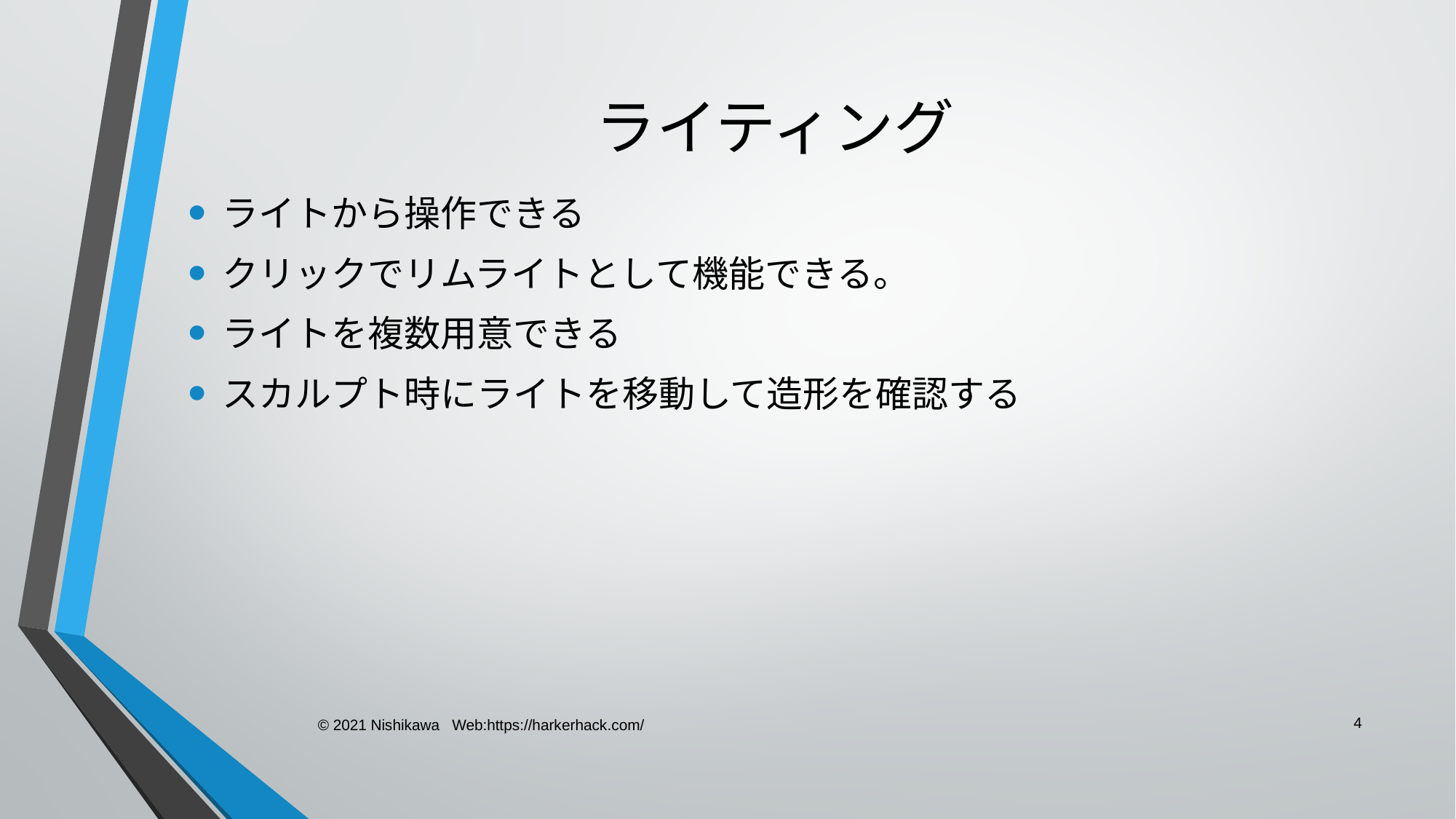

# ライティング
ライトから操作できる
クリックでリムライトとして機能できる。
ライトを複数用意できる
スカルプト時にライトを移動して造形を確認する
4
© 2021 Nishikawa   Web:https://harkerhack.com/